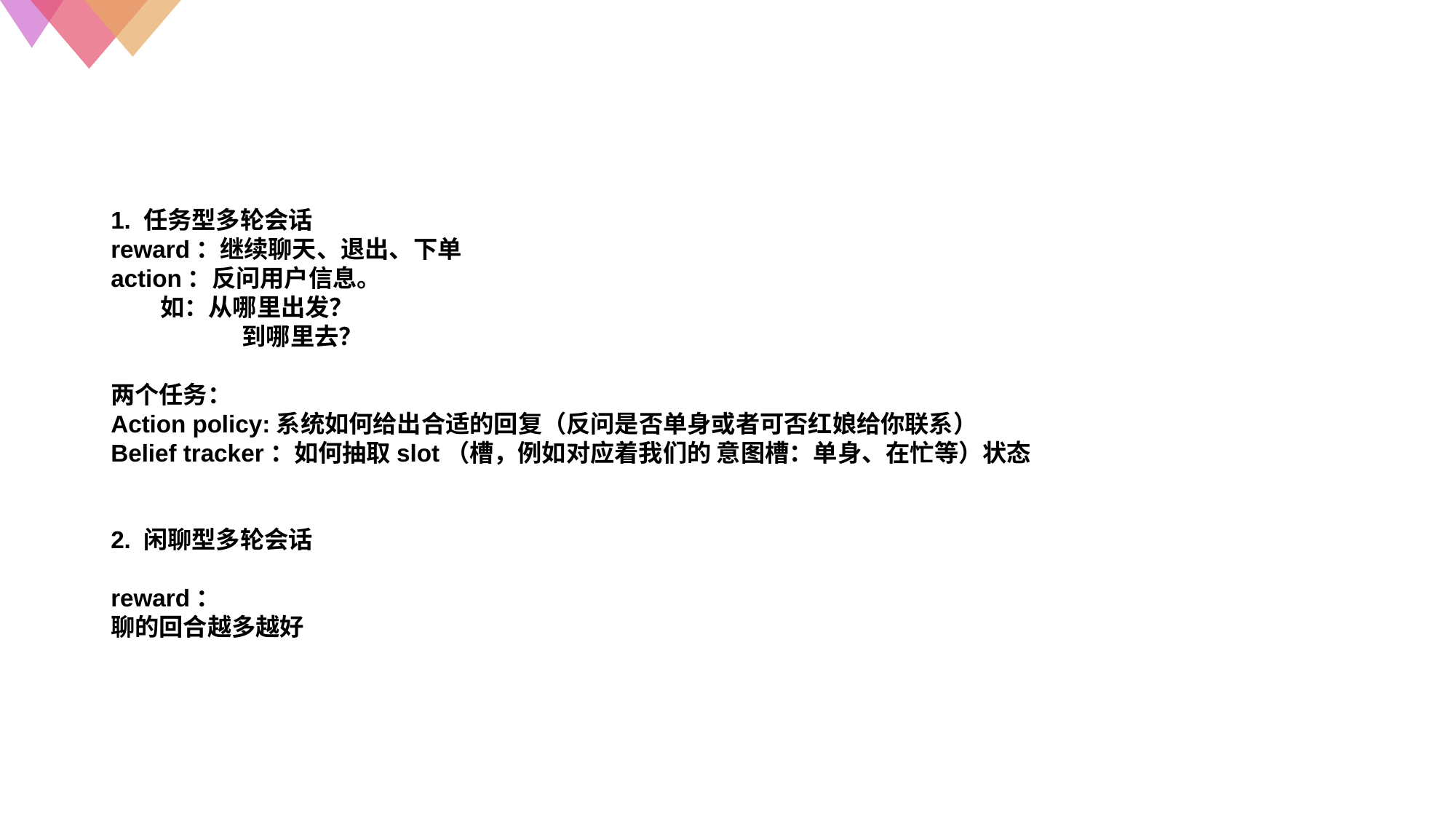

1. 任务型多轮会话
reward：继续聊天、退出、下单
action：反问用户信息。
        如：从哪里出发？
	   到哪里去？

两个任务：
Action policy:系统如何给出合适的回复（反问是否单身或者可否红娘给你联系）
Belief tracker：如何抽取slot（槽，例如对应着我们的 意图槽：单身、在忙等）状态

2. 闲聊型多轮会话

reward：
聊的回合越多越好